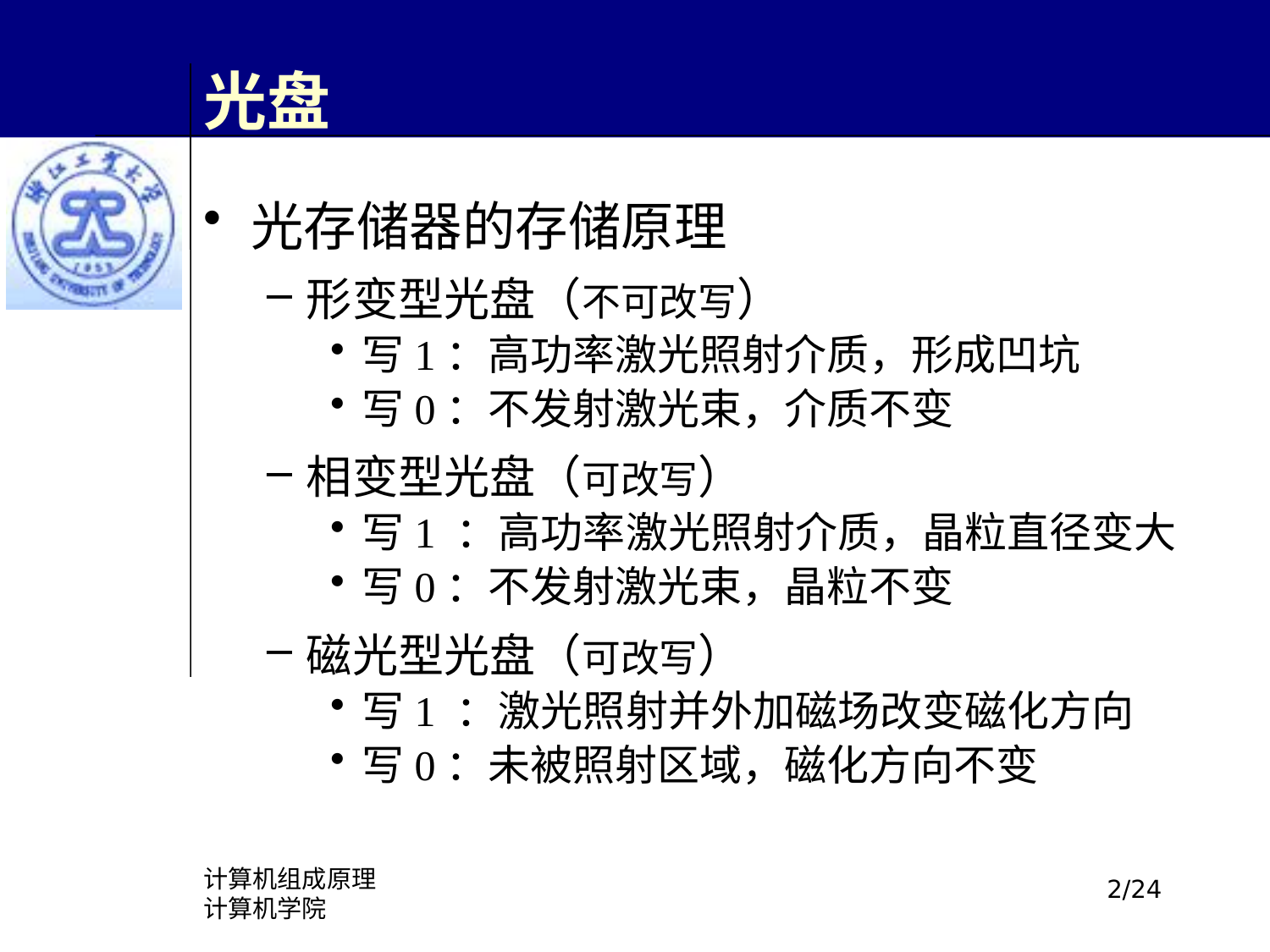

# 光盘
光存储器的存储原理
形变型光盘（不可改写）
写1：高功率激光照射介质，形成凹坑
写0：不发射激光束，介质不变
相变型光盘（可改写）
写1 ：高功率激光照射介质，晶粒直径变大
写0：不发射激光束，晶粒不变
磁光型光盘（可改写）
写1 ：激光照射并外加磁场改变磁化方向
写0：未被照射区域，磁化方向不变

计算机组成原理
计算机学院
2/24